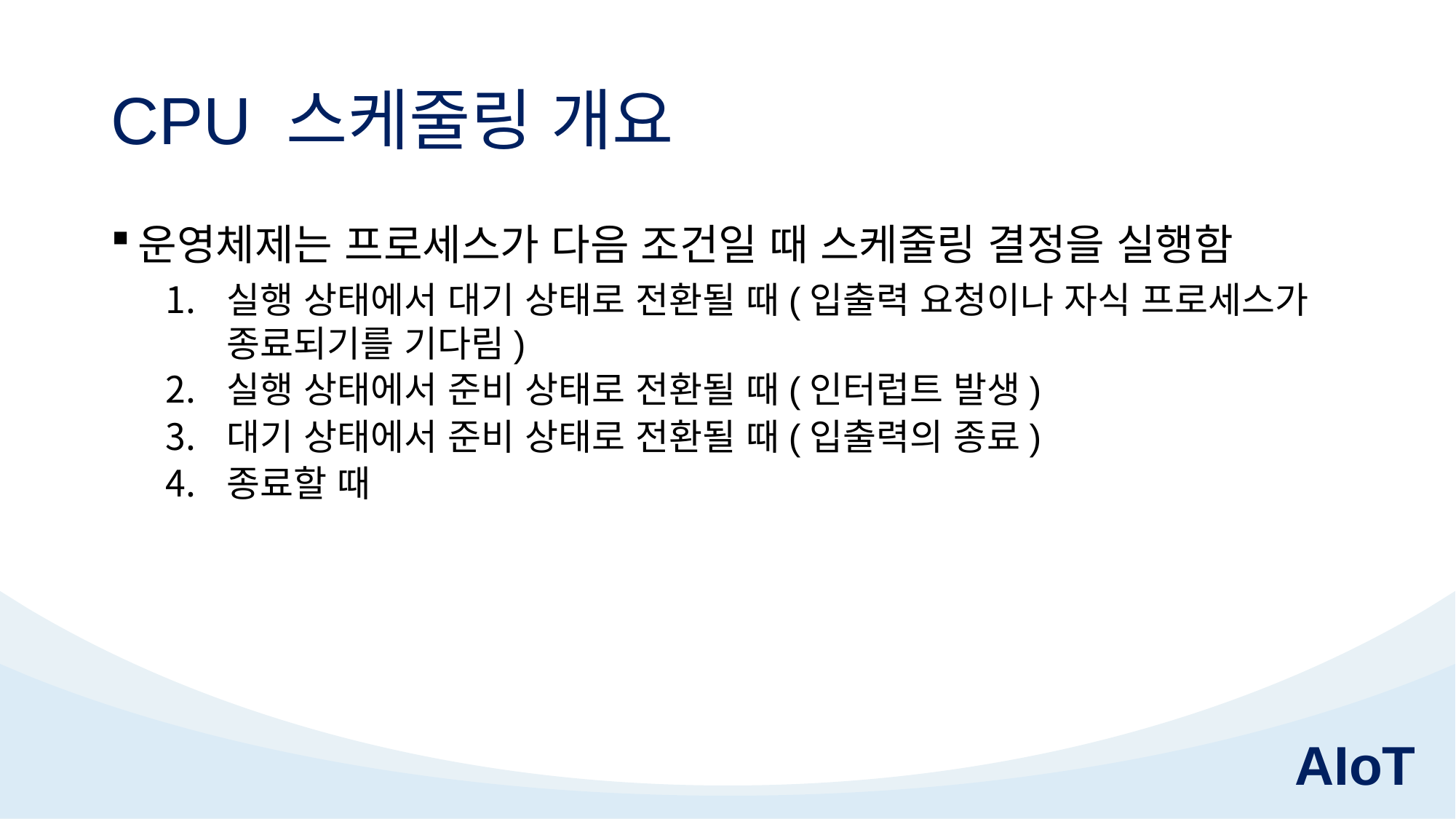

# CPU 스케줄링 개요
운영체제는 프로세스가 다음 조건일 때 스케줄링 결정을 실행함
실행 상태에서 대기 상태로 전환될 때(입출력 요청이나 자식 프로세스가 종료되기를 기다림)
실행 상태에서 준비 상태로 전환될 때(인터럽트 발생)
대기 상태에서 준비 상태로 전환될 때(입출력의 종료)
종료할 때